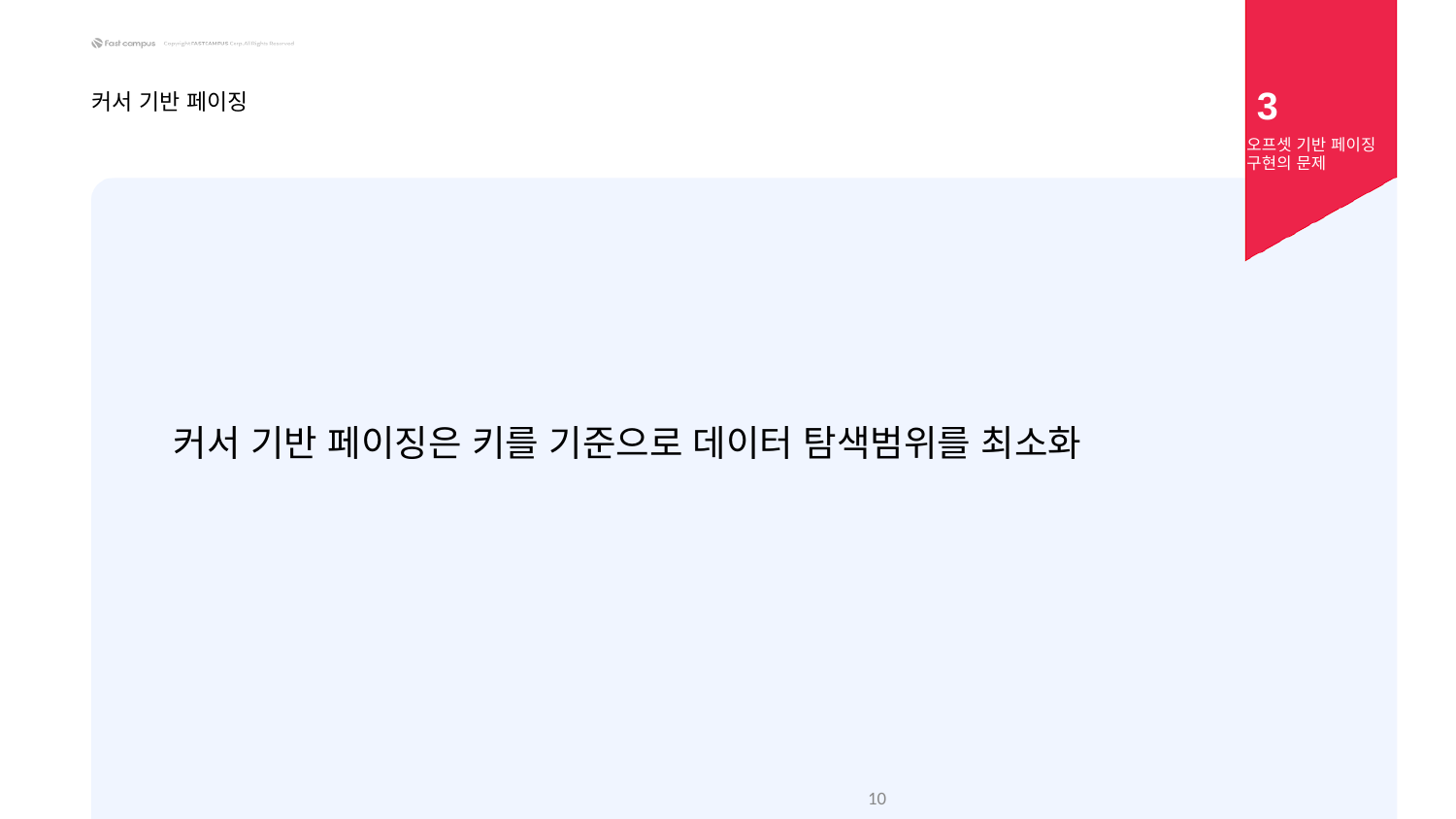

3
커서 기반 페이징
오프셋 기반 페이징 구현의 문제
커서 기반 페이징은 키를 기준으로 데이터 탐색범위를 최소화
10